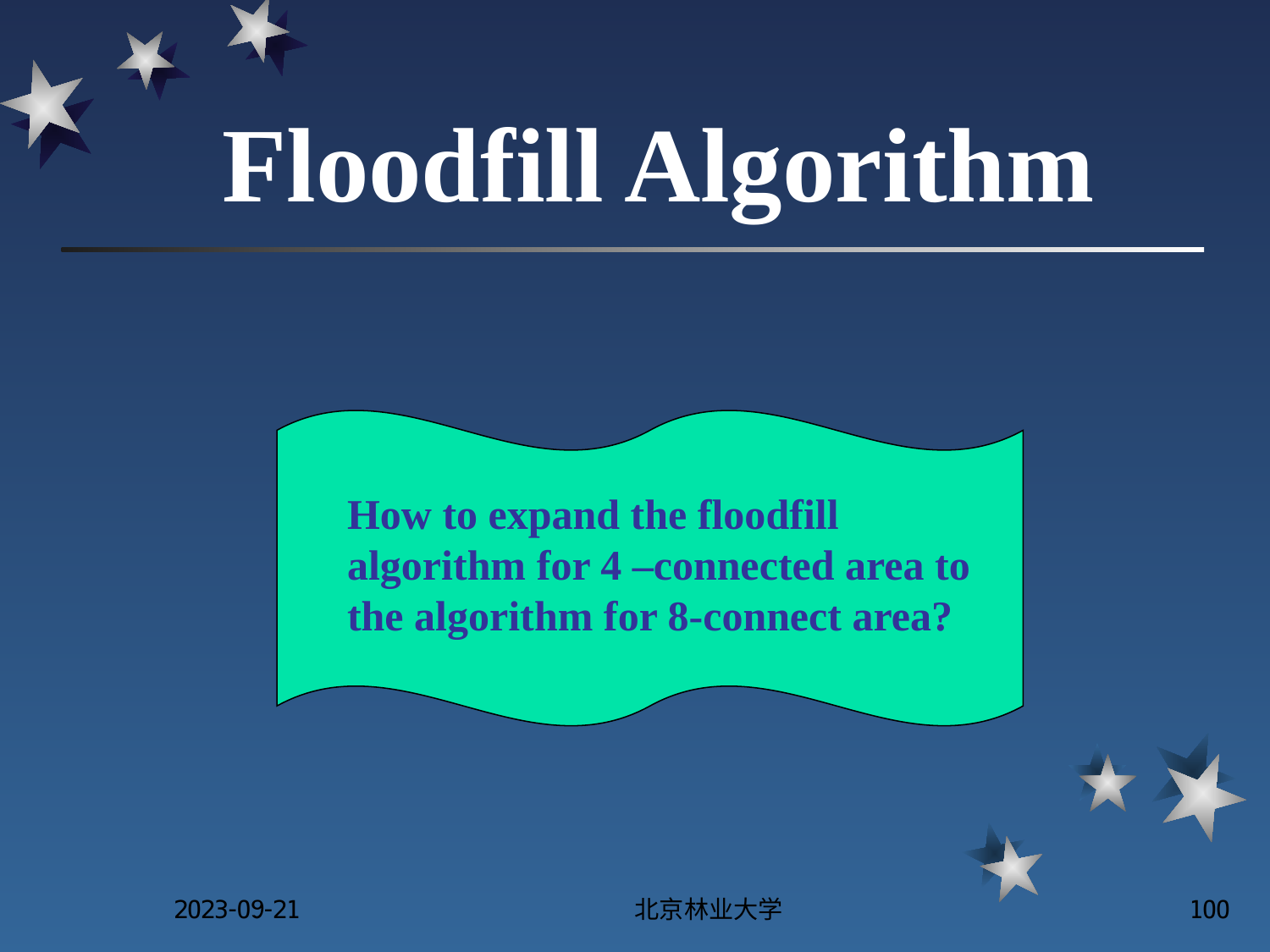

# Floodfill Algorithm

How to expand the floodfill algorithm for 4 –connected area to the algorithm for 8-connect area?
2023-09-21
北京林业大学
100